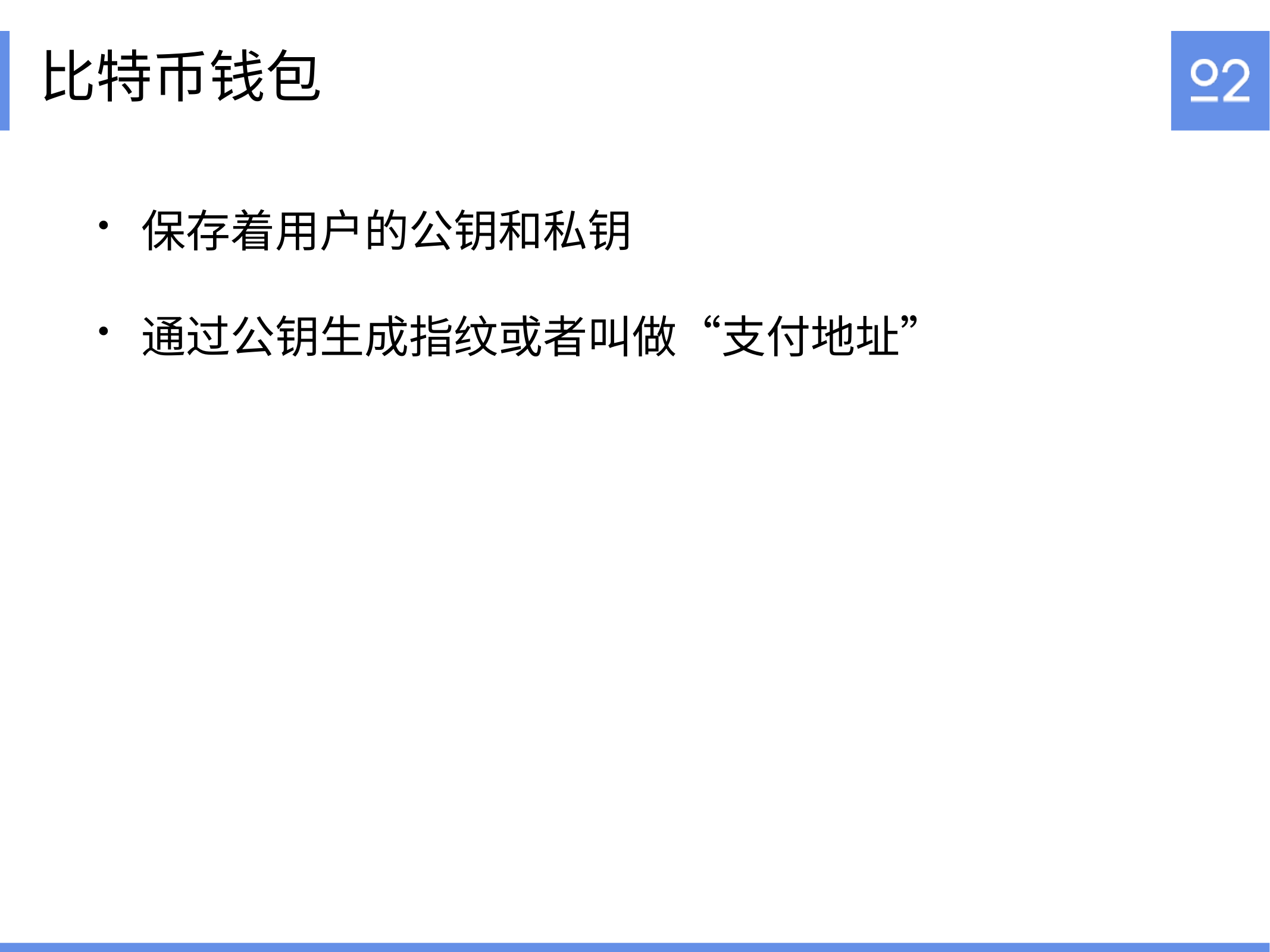

# 比特币钱包
保存着用户的公钥和私钥
通过公钥生成指纹或者叫做“支付地址”